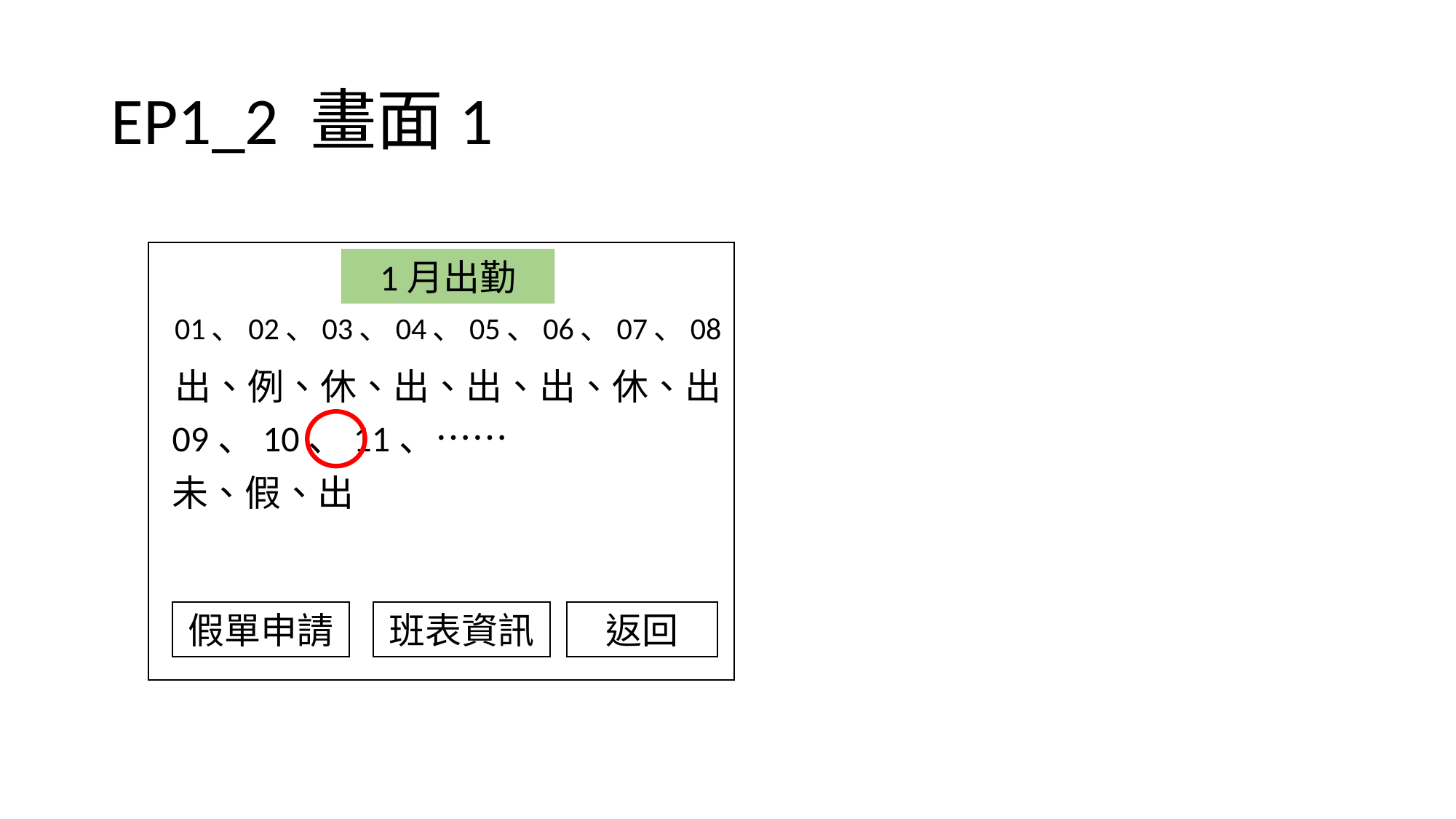

# EP1_2 畫面1

1月出勤
01、02、03、04、05、06、07、08
出、例、休、出、出、出、休、出
09、10、11、……

未、假、出
假單申請
班表資訊
返回